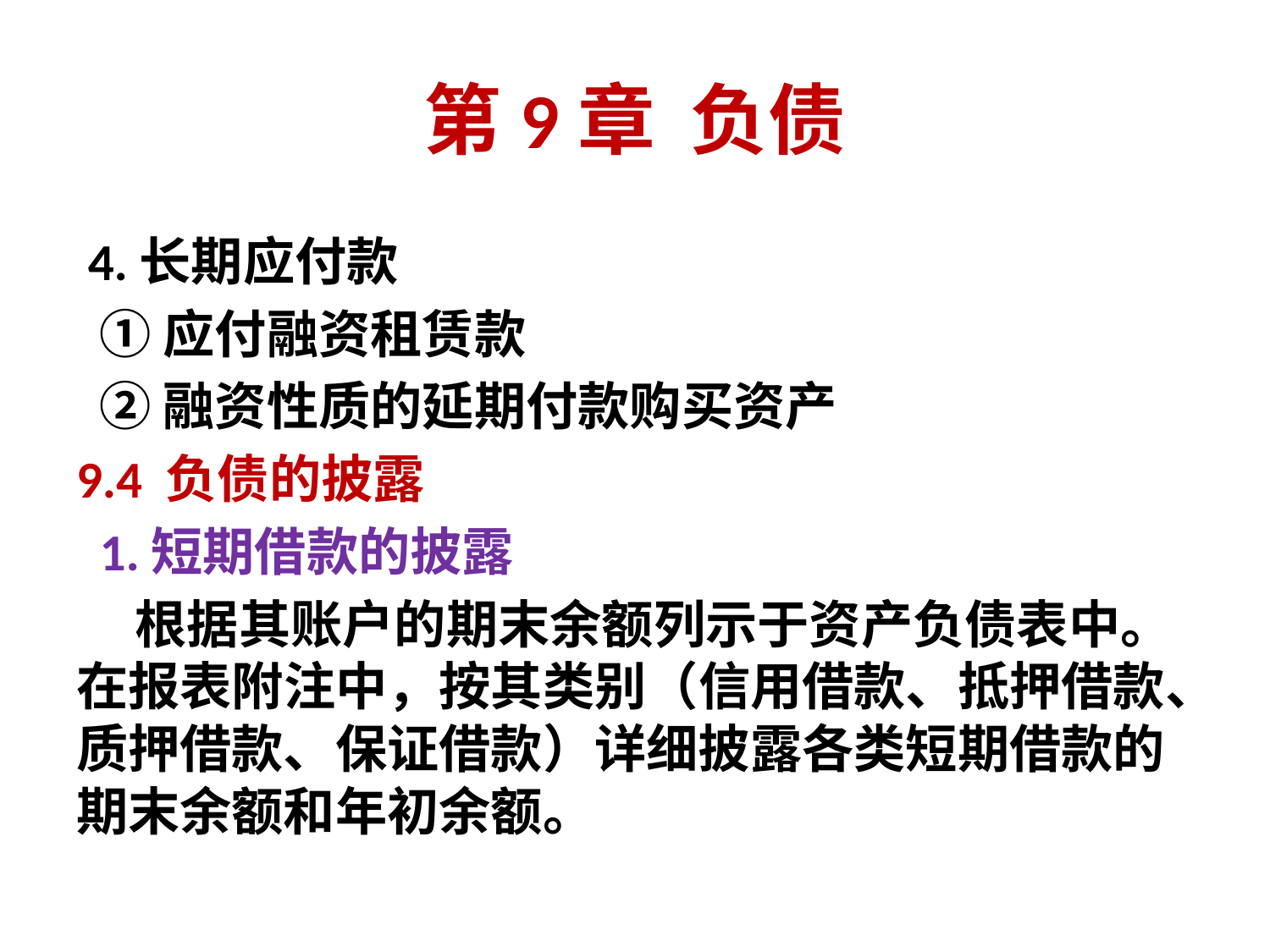

# 第9章  负债
 4.长期应付款
  ①应付融资租赁款
  ②融资性质的延期付款购买资产
9.4 负债的披露
  1.短期借款的披露
    根据其账户的期末余额列示于资产负债表中。在报表附注中，按其类别（信用借款、抵押借款、质押借款、保证借款）详细披露各类短期借款的期末余额和年初余额。